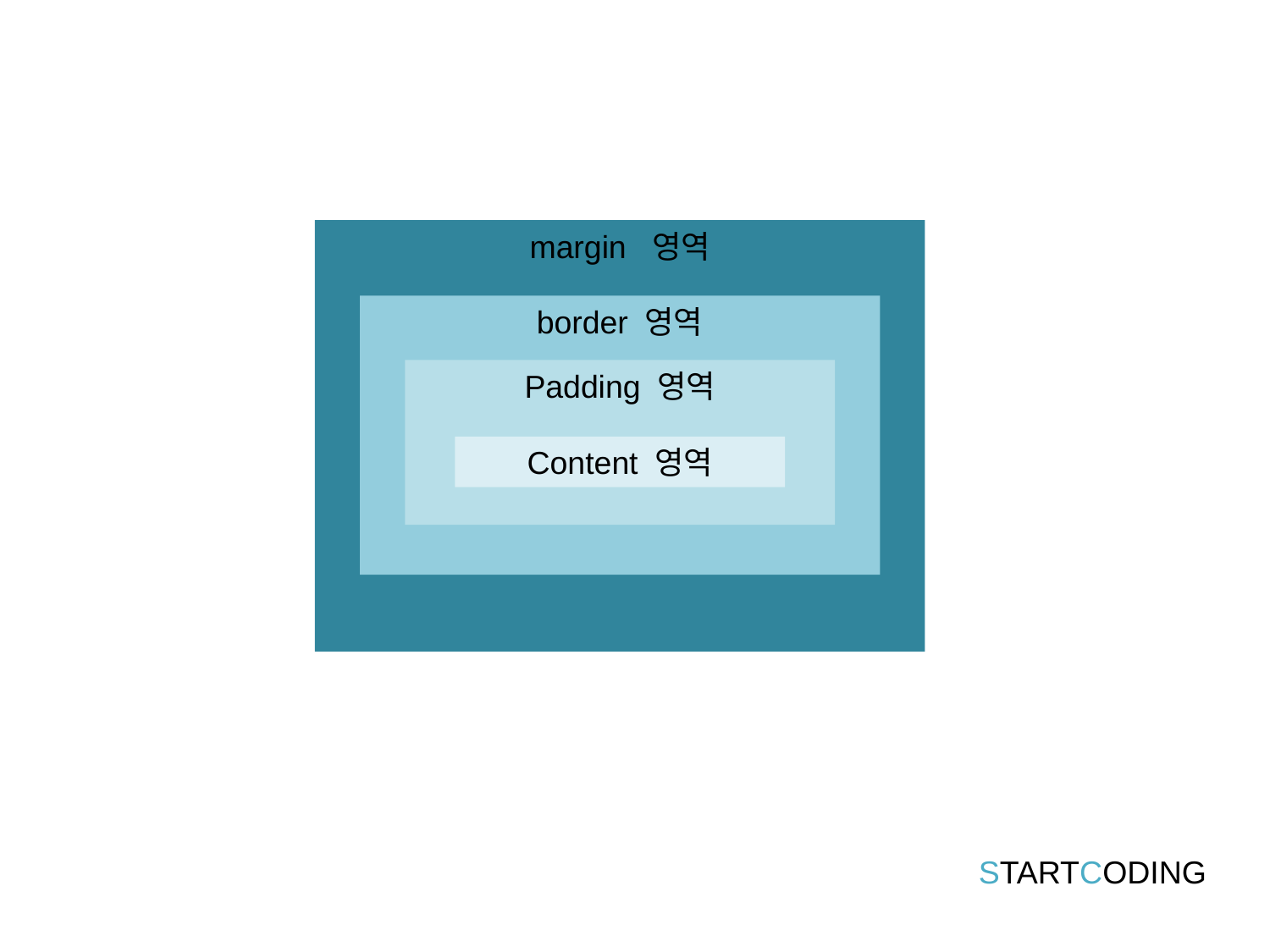

margin  영역

border 영역

Padding 영역

Content 영역
STARTCODING